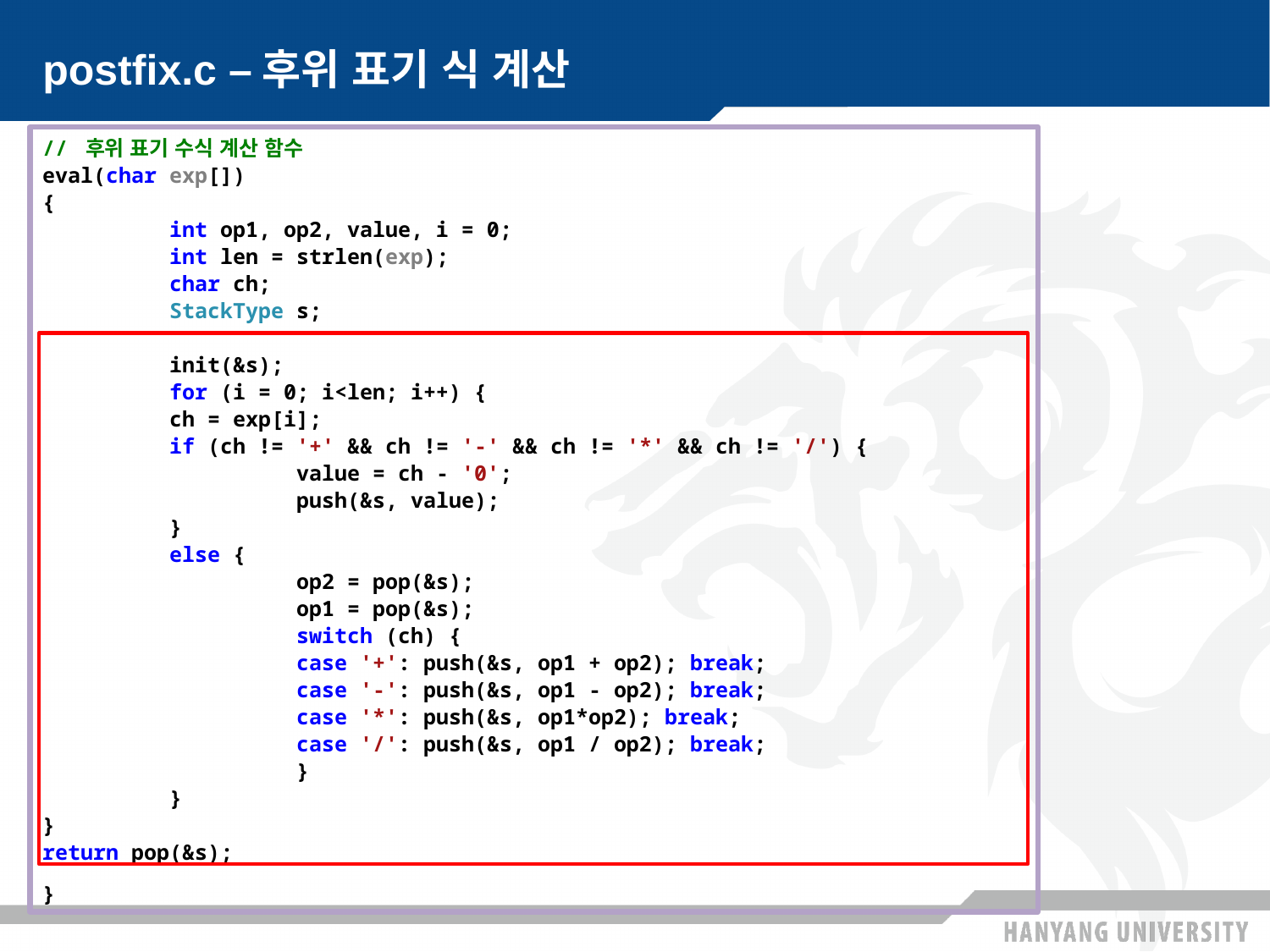

# postfix.c –후위 표기 식 계산
// 후위 표기 수식 계산 함수
eval(char exp[])
{
	int op1, op2, value, i = 0;
	int len = strlen(exp);
	char ch;
	StackType s;

	init(&s);
	for (i = 0; i<len; i++) {
	ch = exp[i];
	if (ch != '+' && ch != '-' && ch != '*' && ch != '/') {
		value = ch - '0';
		push(&s, value);
	}
	else {
		op2 = pop(&s);
		op1 = pop(&s);
		switch (ch) {
		case '+': push(&s, op1 + op2); break;
		case '-': push(&s, op1 - op2); break;
		case '*': push(&s, op1*op2); break;
		case '/': push(&s, op1 / op2); break;
		}
	}
}
return pop(&s);
}